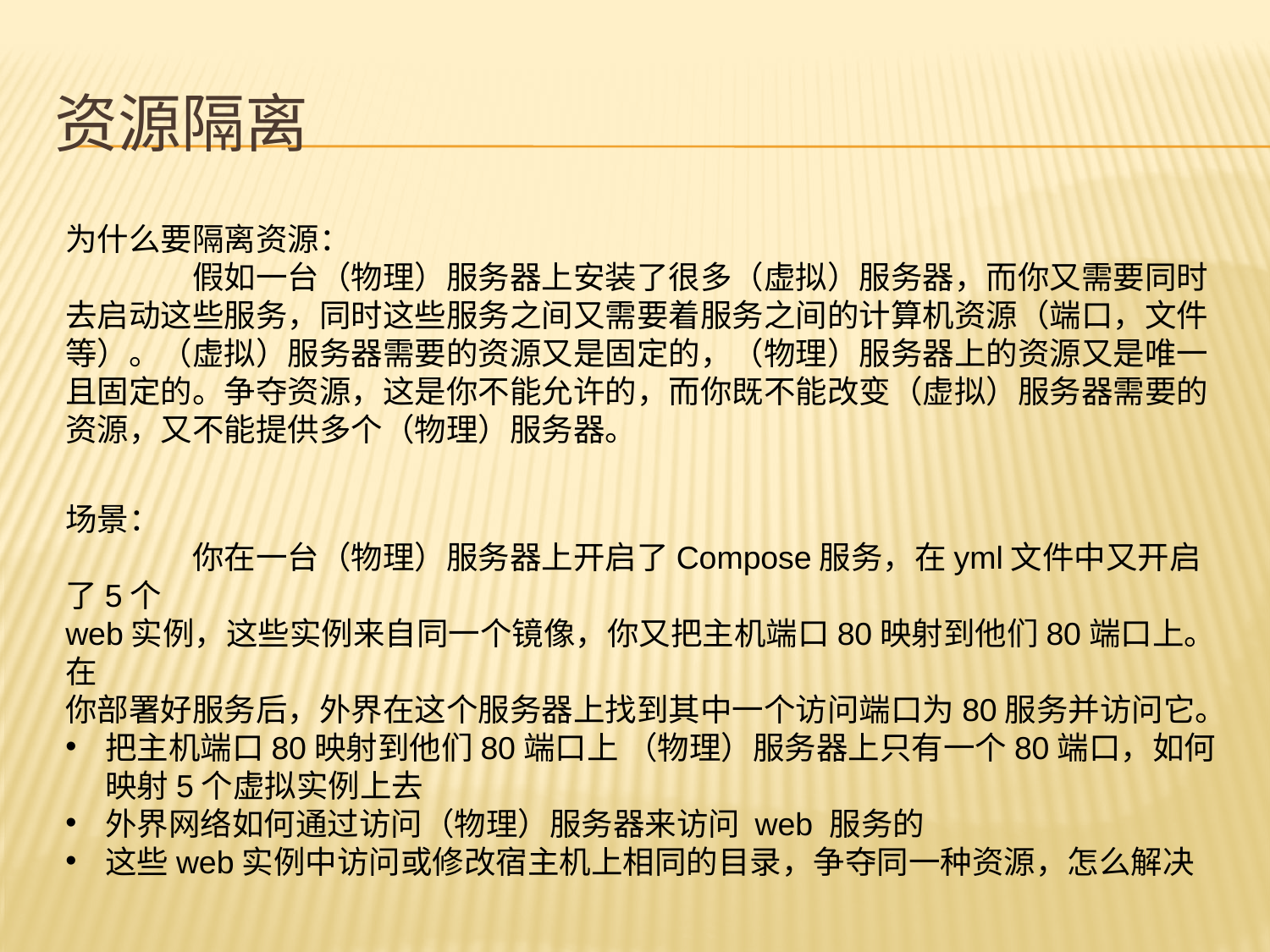

# 资源隔离
为什么要隔离资源：
	假如一台（物理）服务器上安装了很多（虚拟）服务器，而你又需要同时
去启动这些服务，同时这些服务之间又需要着服务之间的计算机资源（端口，文件等）。（虚拟）服务器需要的资源又是固定的，（物理）服务器上的资源又是唯一且固定的。争夺资源，这是你不能允许的，而你既不能改变（虚拟）服务器需要的资源，又不能提供多个（物理）服务器。

场景：
	你在一台（物理）服务器上开启了Compose服务，在yml文件中又开启了5个
web实例，这些实例来自同一个镜像，你又把主机端口80映射到他们80端口上。在
你部署好服务后，外界在这个服务器上找到其中一个访问端口为80服务并访问它。
把主机端口80映射到他们80端口上 （物理）服务器上只有一个80端口，如何映射5个虚拟实例上去
外界网络如何通过访问（物理）服务器来访问 web 服务的
这些web实例中访问或修改宿主机上相同的目录，争夺同一种资源，怎么解决